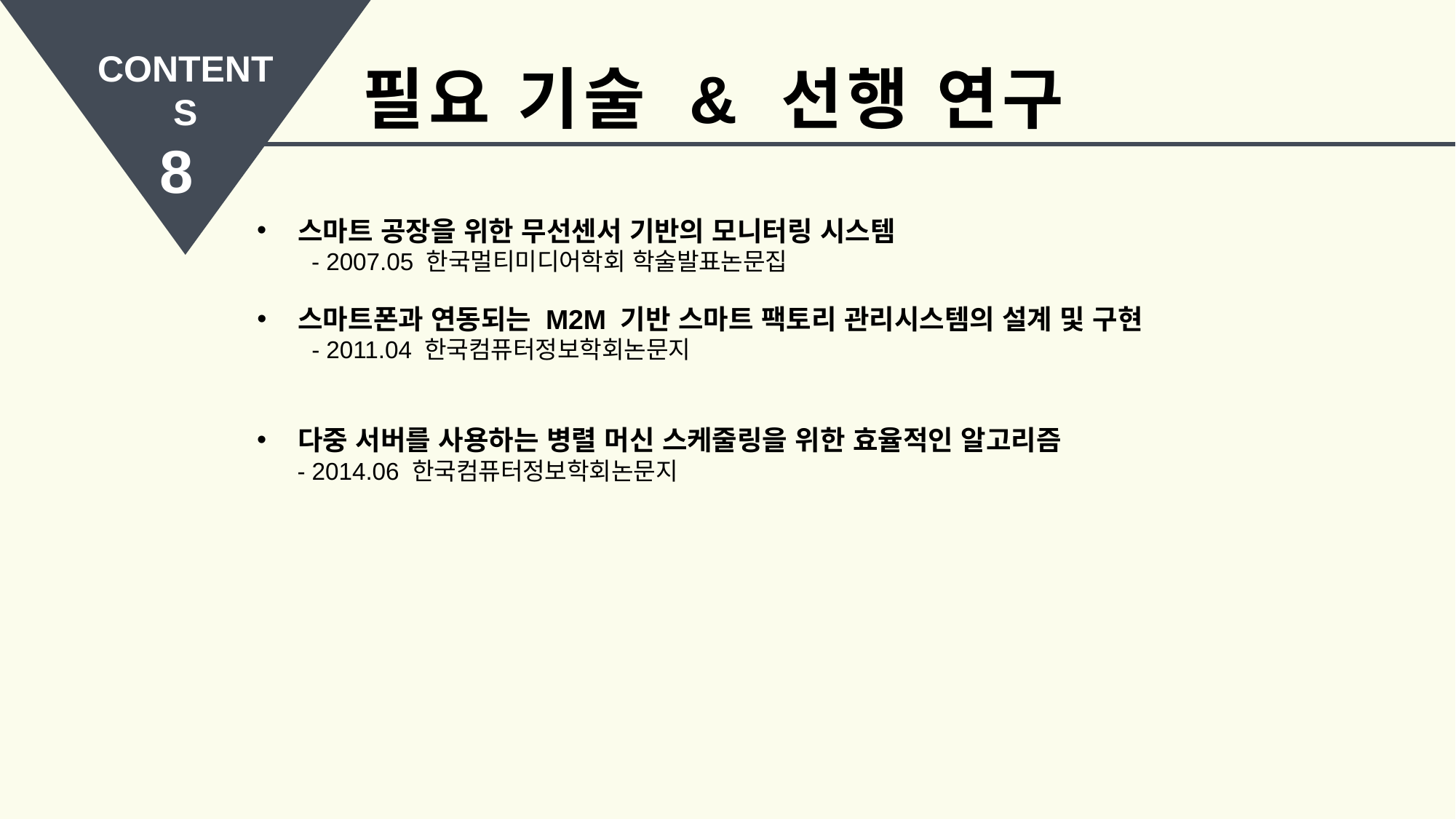

CONTENTS
8
필요 기술 & 선행 연구
스마트 공장을 위한 무선센서 기반의 모니터링 시스템
- 2007.05 한국멀티미디어학회 학술발표논문집
스마트폰과 연동되는 M2M 기반 스마트 팩토리 관리시스템의 설계 및 구현
- 2011.04 한국컴퓨터정보학회논문지
다중 서버를 사용하는 병렬 머신 스케줄링을 위한 효율적인 알고리즘
      - 2014.06 한국컴퓨터정보학회논문지